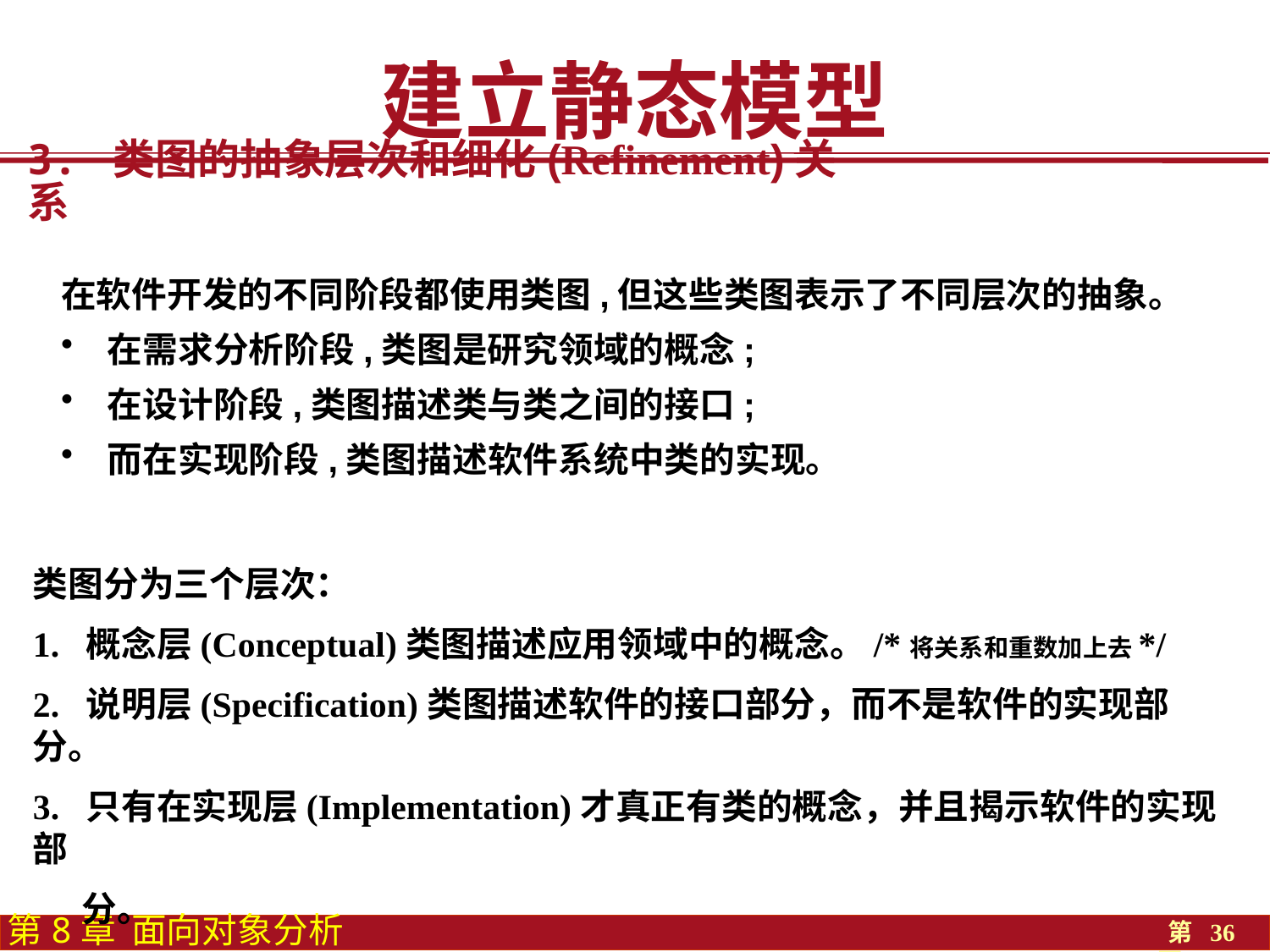

建立静态模型
# 3. 类图的抽象层次和细化(Refinement)关系
在软件开发的不同阶段都使用类图,但这些类图表示了不同层次的抽象。
 在需求分析阶段,类图是研究领域的概念;
 在设计阶段,类图描述类与类之间的接口;
 而在实现阶段,类图描述软件系统中类的实现。
类图分为三个层次：
1.  概念层(Conceptual)类图描述应用领域中的概念。/*将关系和重数加上去*/
2.  说明层(Specification)类图描述软件的接口部分，而不是软件的实现部分。
3.  只有在实现层(Implementation)才真正有类的概念，并且揭示软件的实现部
     分。